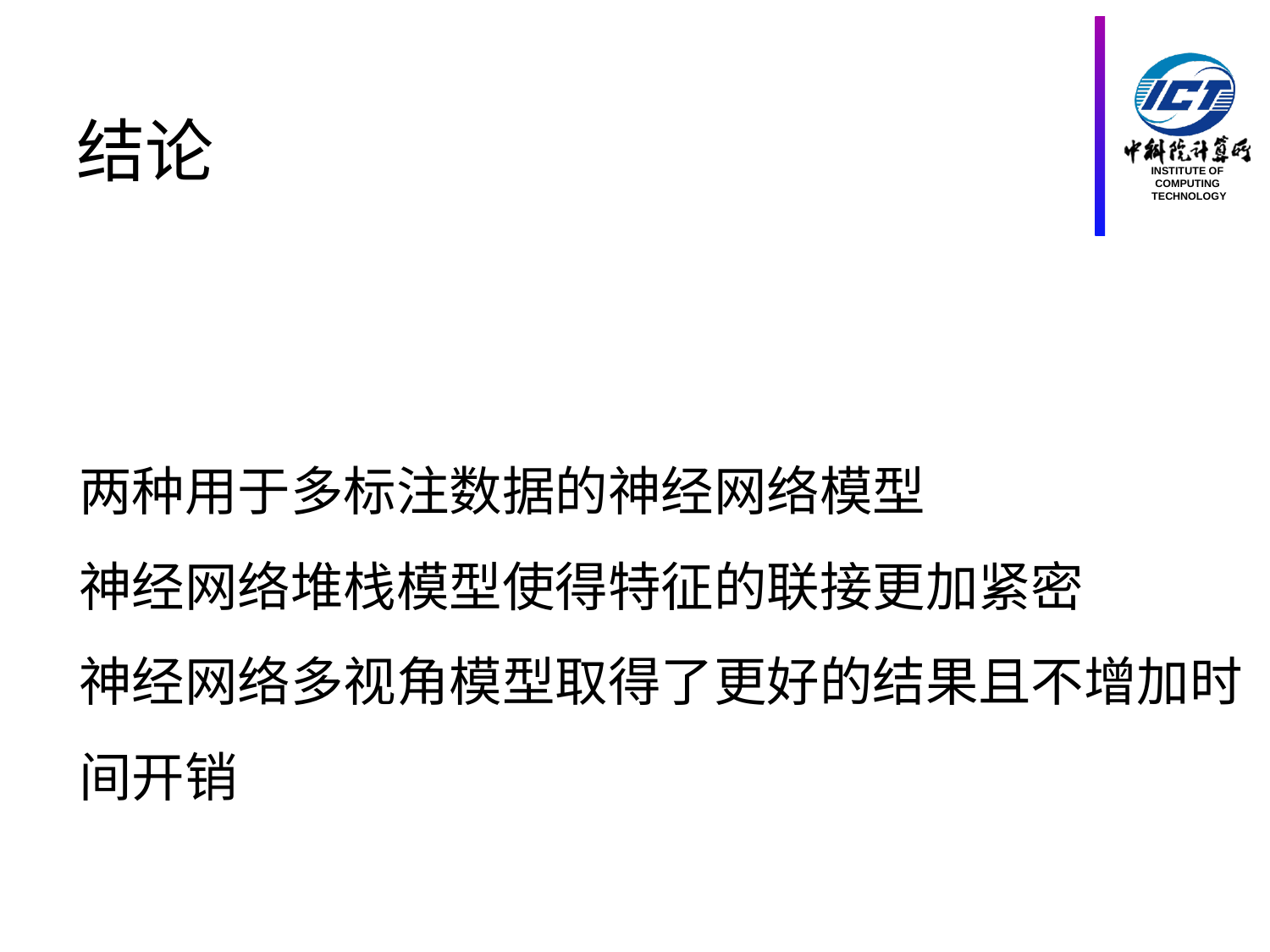

结论
两种用于多标注数据的神经网络模型
神经网络堆栈模型使得特征的联接更加紧密
神经网络多视角模型取得了更好的结果且不增加时间开销